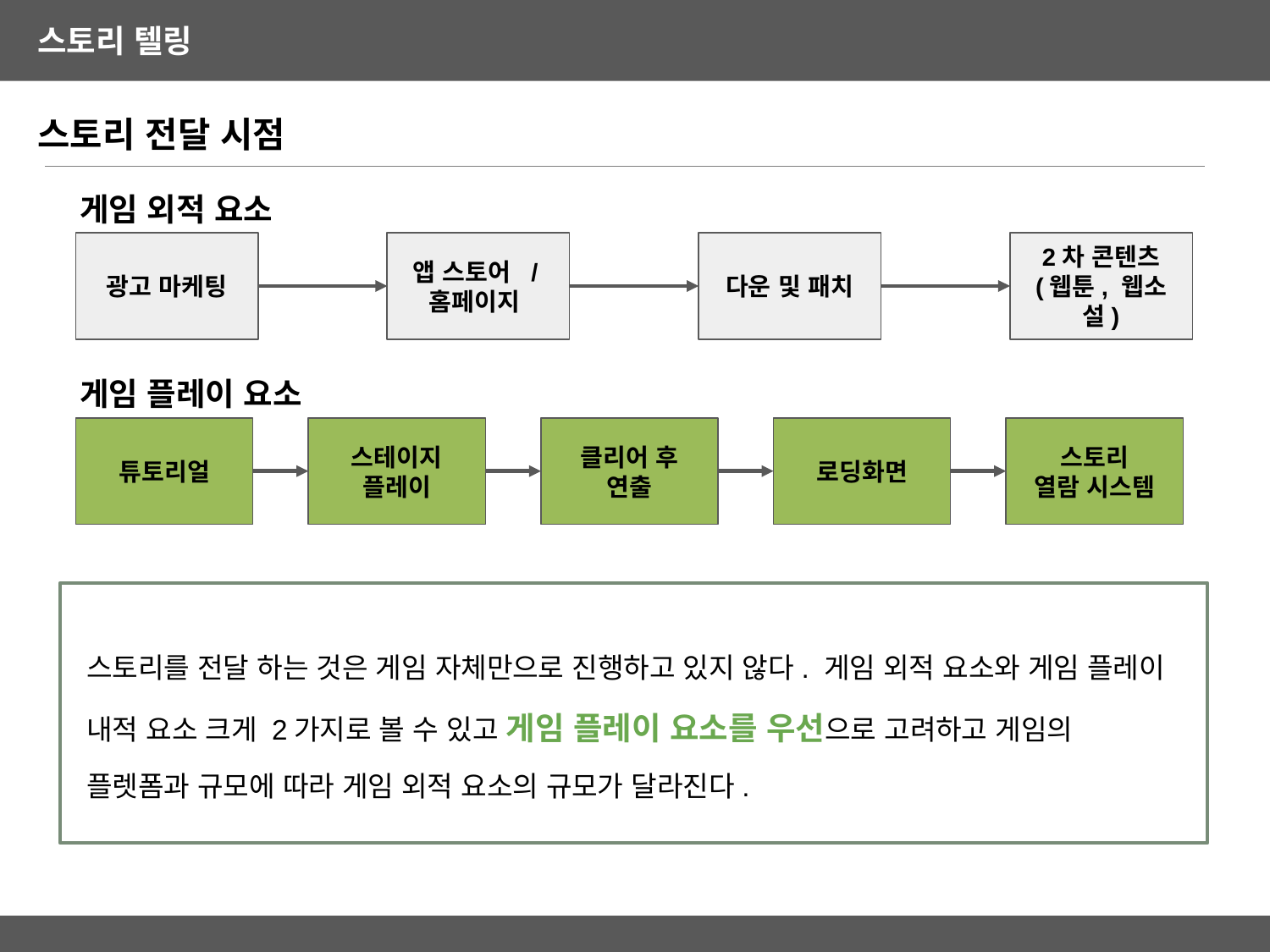

스토리 텔링
스토리 전달 시점
게임 외적 요소
광고 마케팅
앱 스토어  /홈페이지
다운 및 패치
2차 콘텐츠
(웹툰, 웹소설)
게임 플레이 요소
튜토리얼
스테이지
플레이
클리어 후
연출
로딩화면
스토리
열람 시스템

스토리를 전달 하는 것은 게임 자체만으로 진행하고 있지 않다. 게임 외적 요소와 게임 플레이 내적 요소 크게 2가지로 볼 수 있고 게임 플레이 요소를 우선으로 고려하고 게임의 플렛폼과 규모에 따라 게임 외적 요소의 규모가 달라진다.